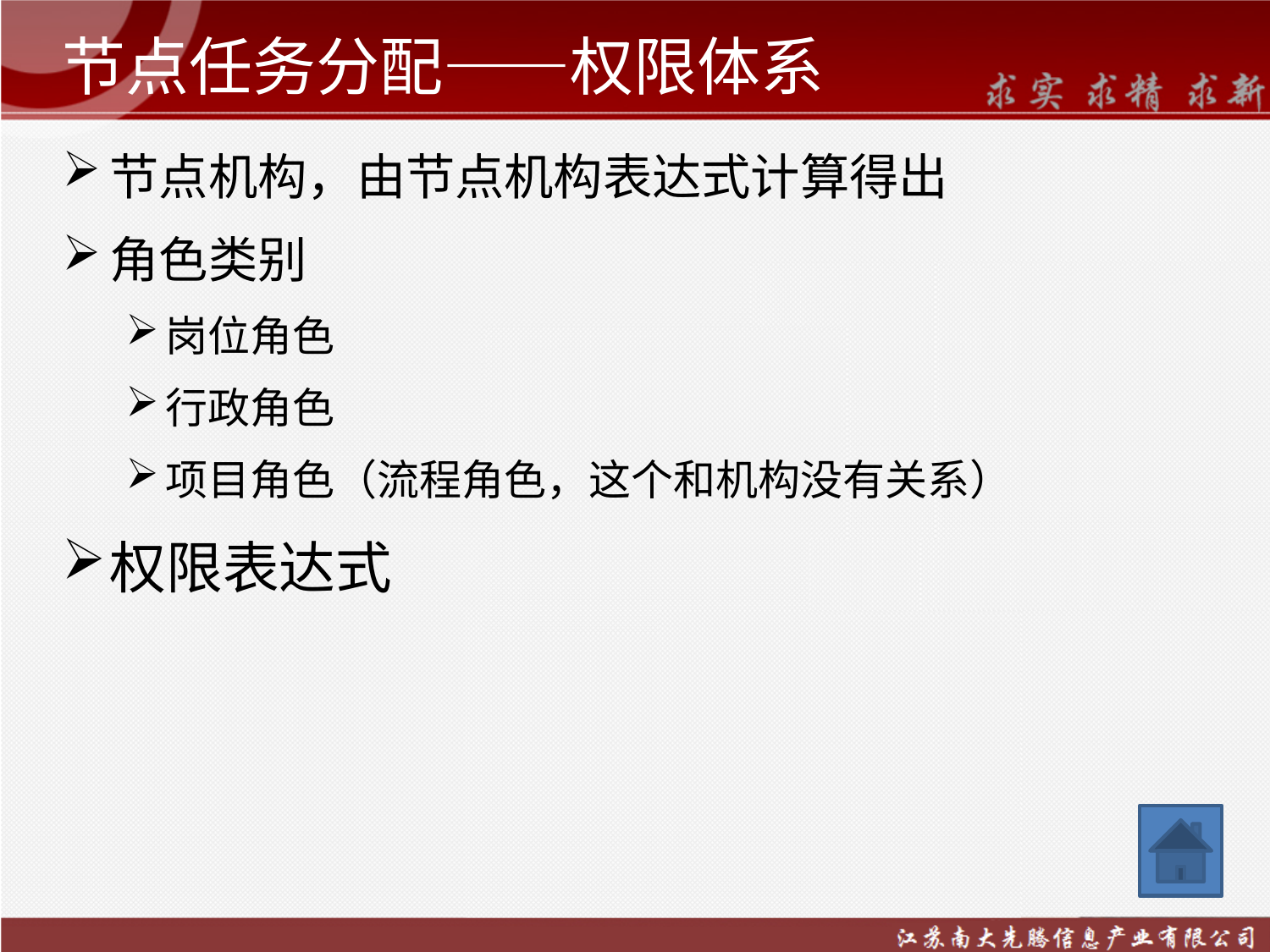

# 节点任务分配——权限体系
节点机构，由节点机构表达式计算得出
角色类别
岗位角色
行政角色
项目角色（流程角色，这个和机构没有关系）
权限表达式